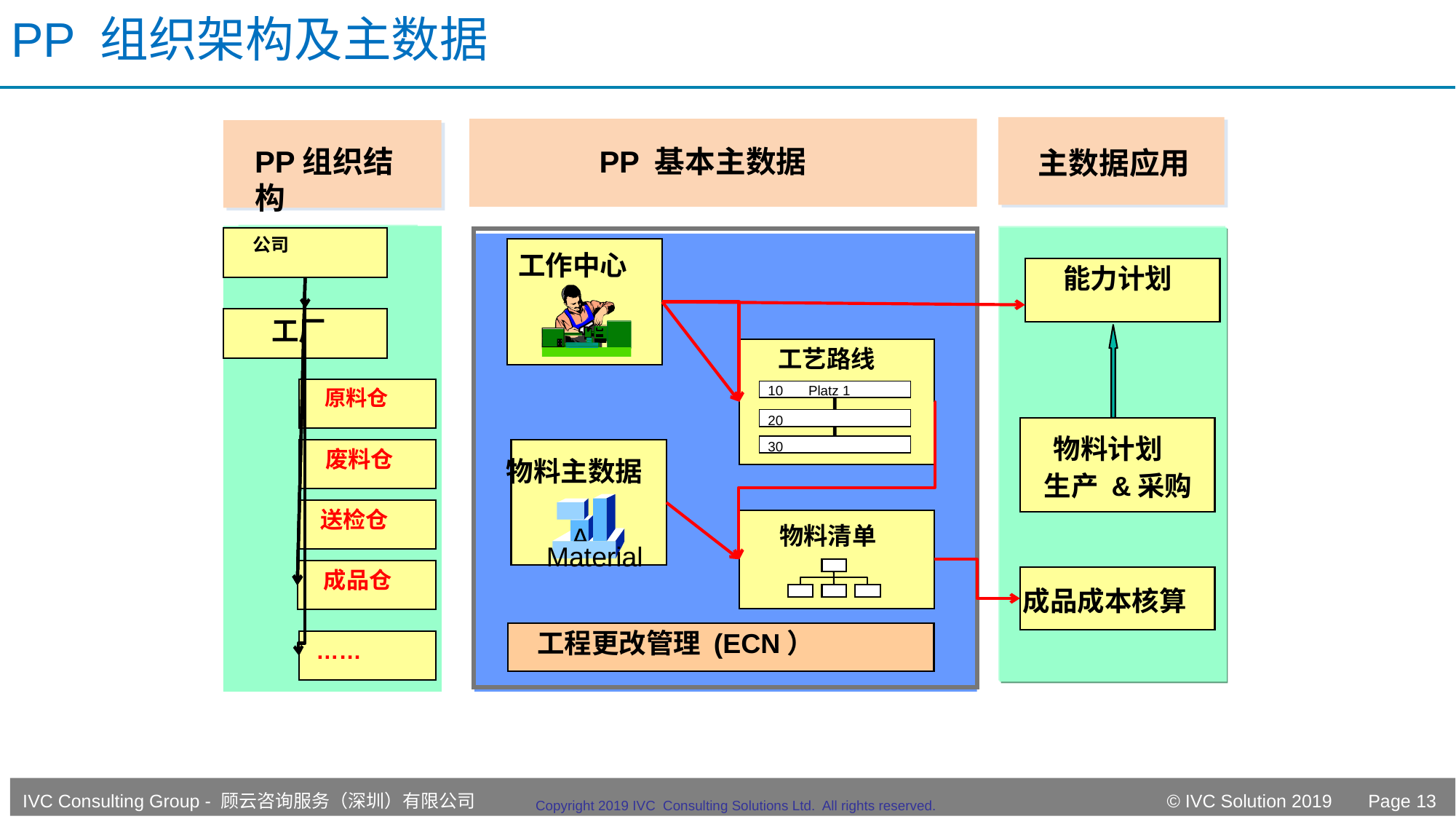

# PP 组织架构及主数据

PP组织结构
主数据应用
     PP 基本主数据

   公司

工作中心

能力计划

     工厂

工艺路线

10
Platz 1

20

30
  原料仓

物料计划
生产 &采购
  废料仓

物料主数据

A

Material

 送检仓

物料清单

  成品仓

成品成本核算

 工程更改管理 (ECN）
 ……